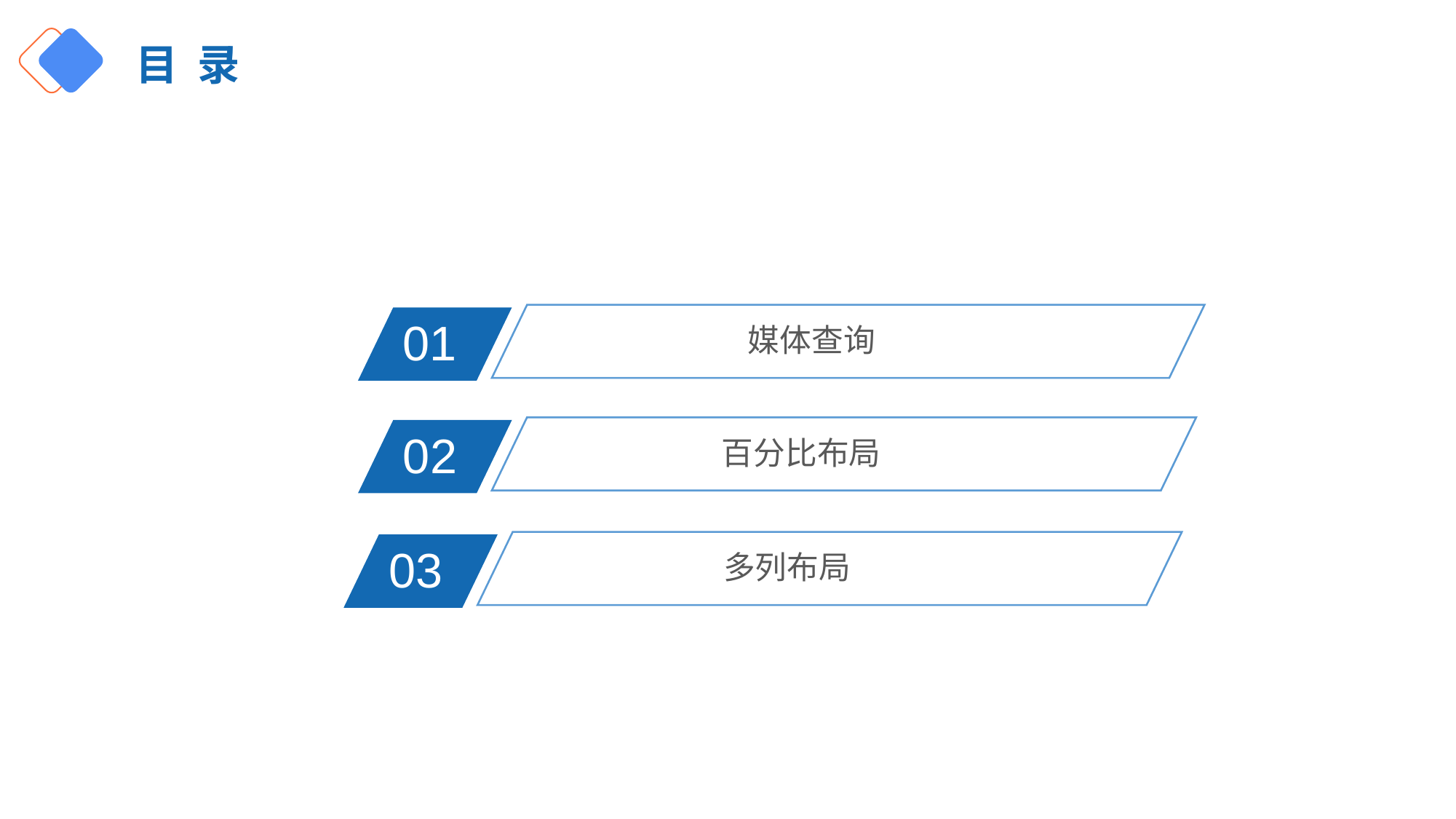

目  录

媒体查询
01

百分比布局
02

多列布局
03